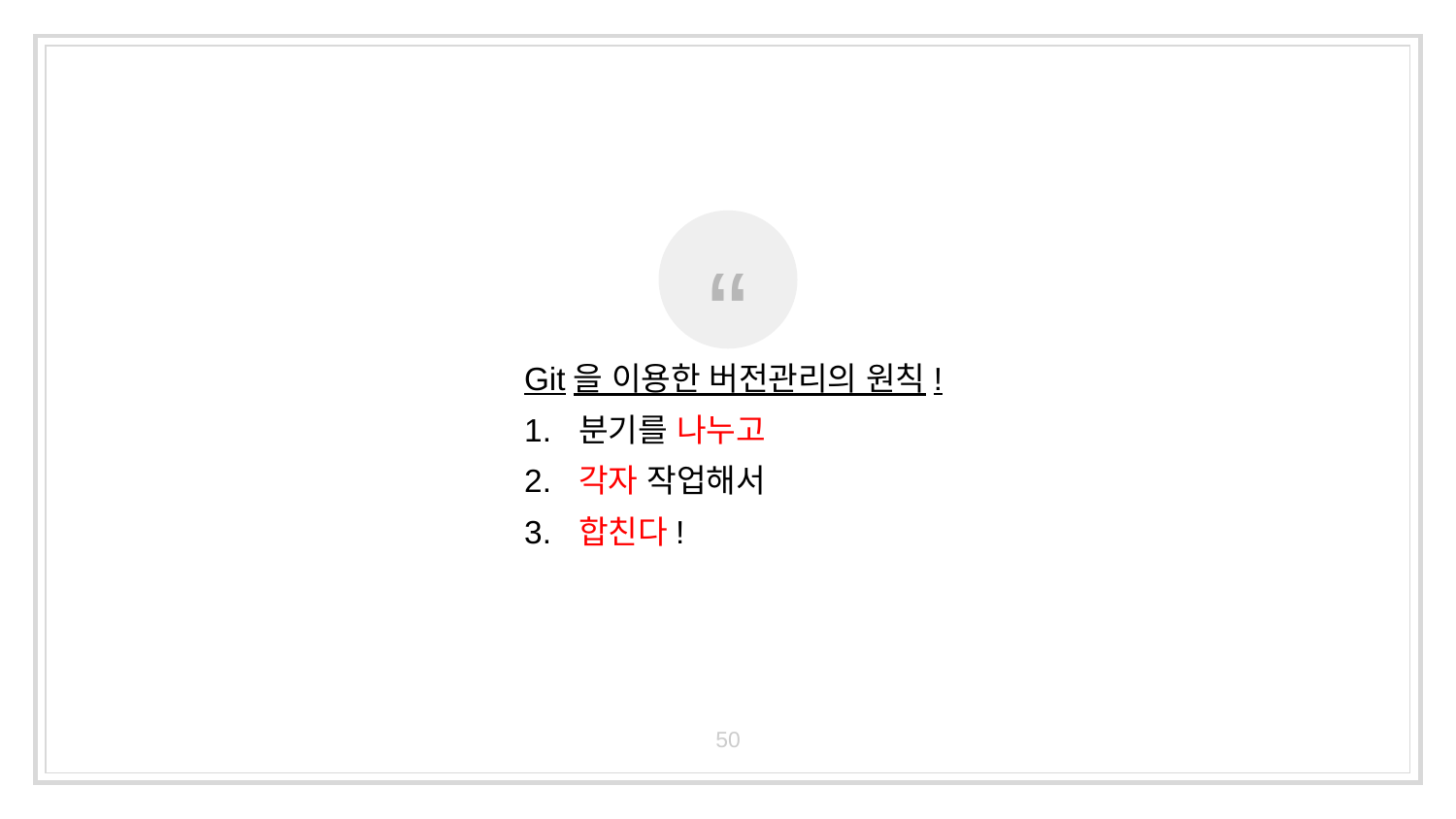

Git을 이용한 버전관리의 원칙!
분기를 나누고
각자 작업해서
합친다!
50